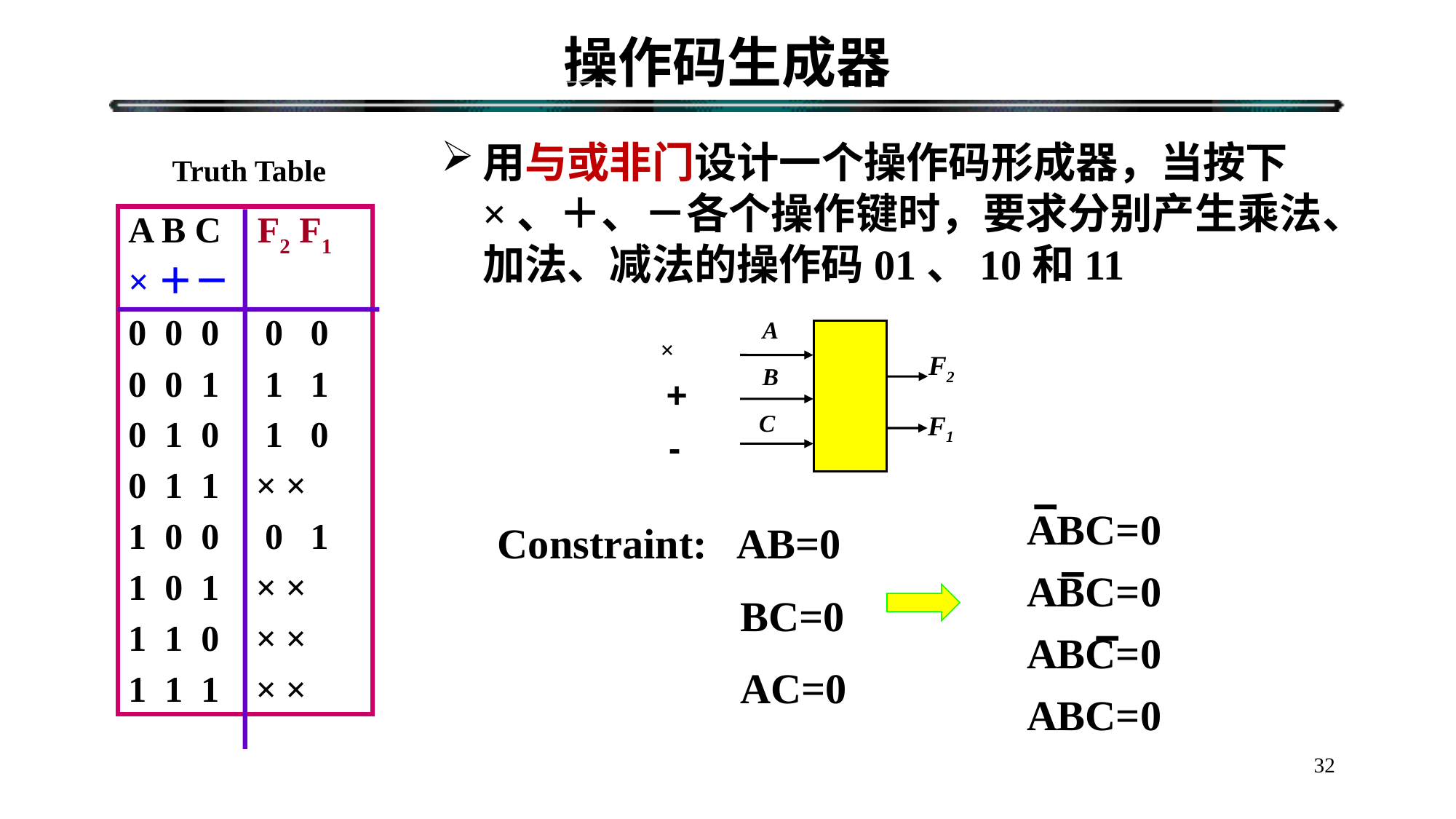

# 操作码生成器

用与或非门设计一个操作码形成器，当按下×、＋、－各个操作键时，要求分别产生乘法、加法、减法的操作码01、10和11

Truth Table
A B C    F2 F1
×＋－
0  0  0     0   0
0  0  1     1   1
0  1  0     1   0
0  1  1    × ×
1  0  0     0   1
1  0  1    × ×
1  1  0    × ×
1  1  1    × ×

A

F2

B

C
F1

×
+
-
ABC=0
ABC=0
ABC=0
ABC=0

Constraint:   AB=0
                       BC=0
                       AC=0

32